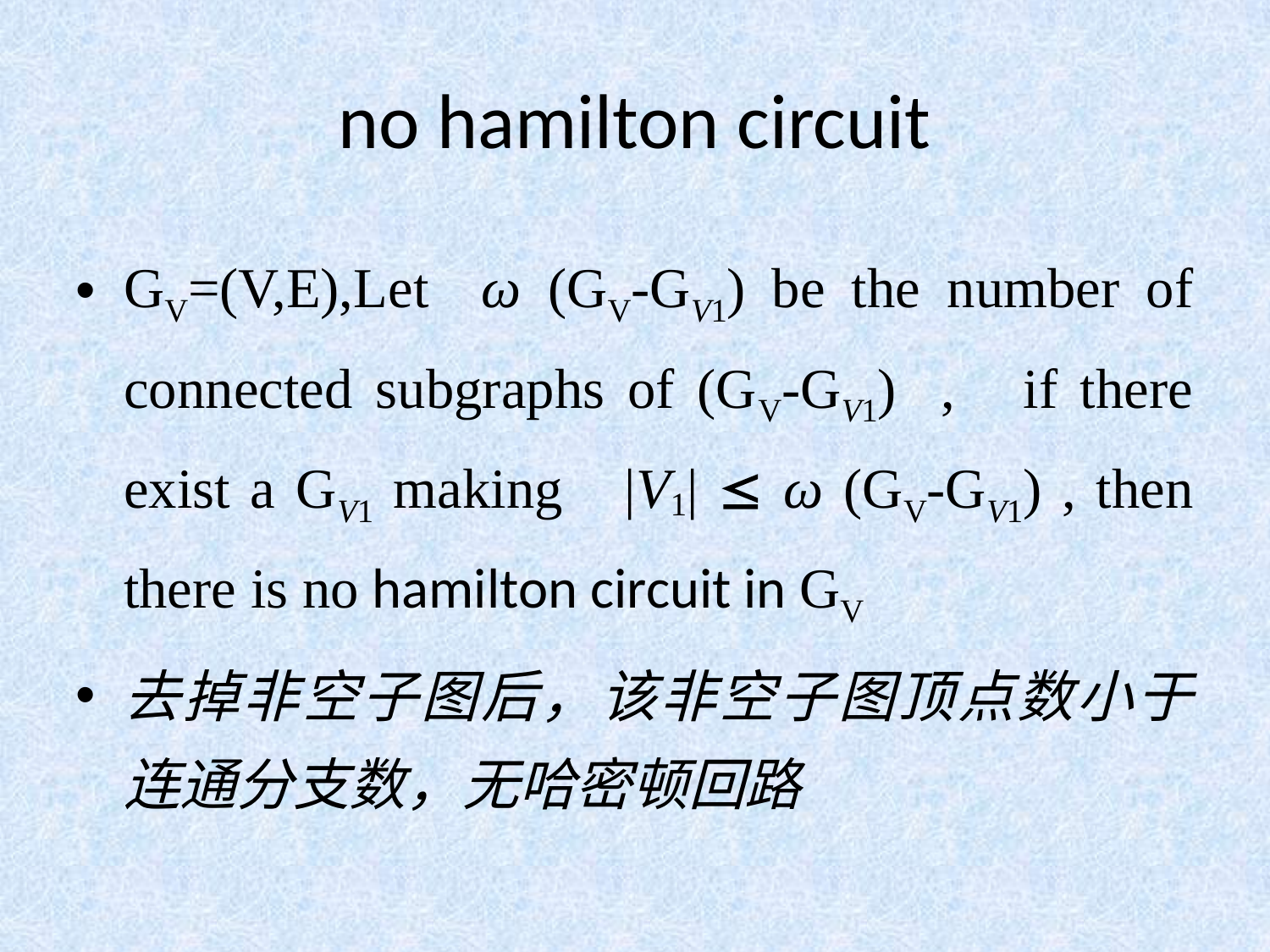

# no hamilton circuit
GV=(V,E),Let  ω (GV-GV1) be the number of connected subgraphs of (GV-GV1)  ,   if there exist a GV1 making   |V1| ≤ ω (GV-GV1) , then there is no hamilton circuit in GV
去掉非空子图后，该非空子图顶点数小于连通分支数，无哈密顿回路